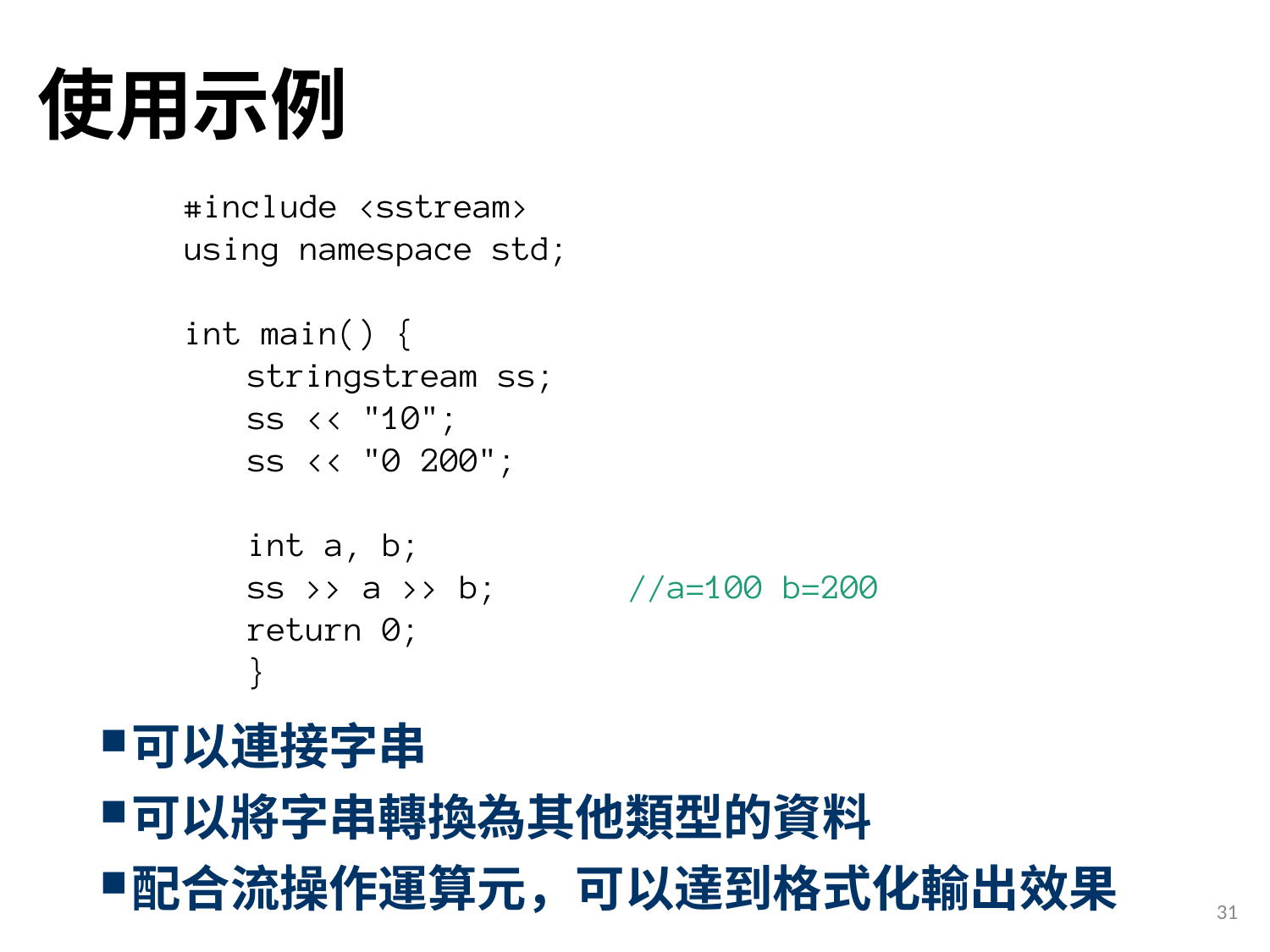

# 使用示例
#include <sstream>
using namespace std;

int main() {
stringstream ss;
ss << "10";
ss << "0 200";

int a, b;
ss >> a >> b;		//a=100 b=200
return 0;
}
可以連接字串
可以將字串轉換為其他類型的資料
配合流操作運算元，可以達到格式化輸出效果
31